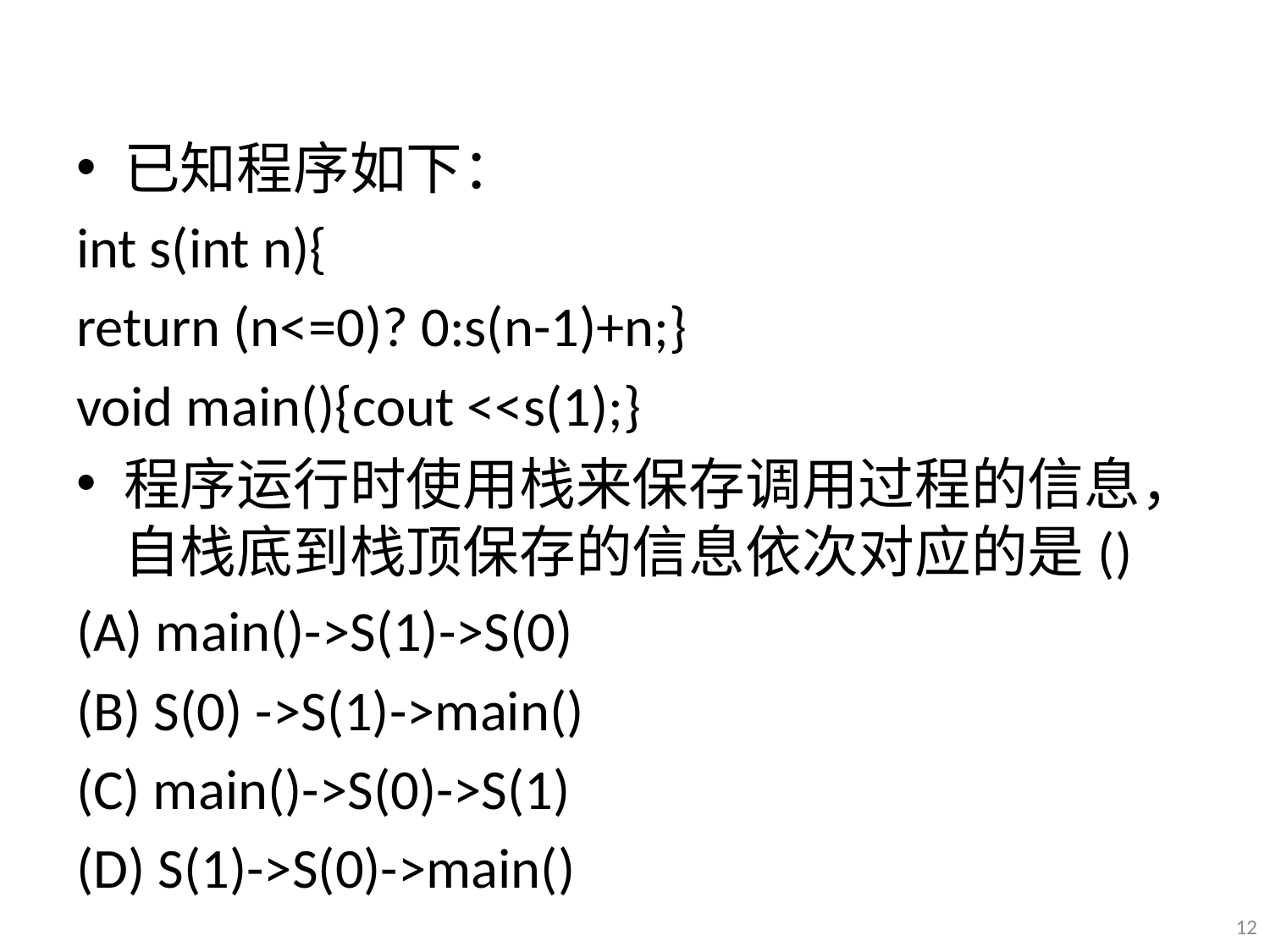

#
已知程序如下：
int s(int n){
return (n<=0)? 0:s(n-1)+n;}
void main(){cout <<s(1);}
程序运行时使用栈来保存调用过程的信息，自栈底到栈顶保存的信息依次对应的是()
(A) main()->S(1)->S(0)
(B) S(0) ->S(1)->main()
(C) main()->S(0)->S(1)
(D) S(1)->S(0)->main()
12